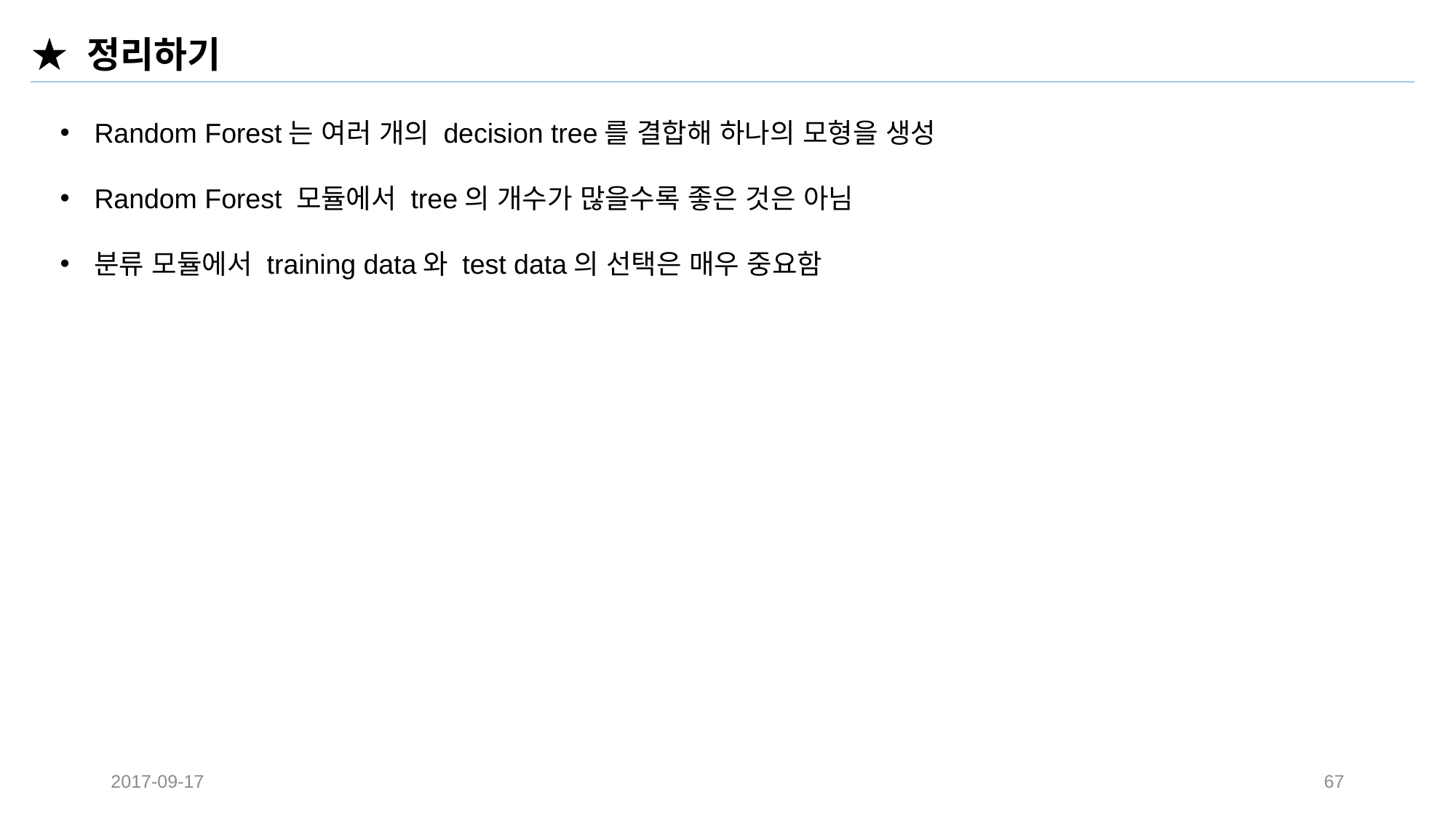

★ 정리하기
Random Forest는 여러 개의 decision tree를 결합해 하나의 모형을 생성

Random Forest 모듈에서 tree의 개수가 많을수록 좋은 것은 아님

분류 모듈에서 training data와 test data의 선택은 매우 중요함

2017-09-17
67